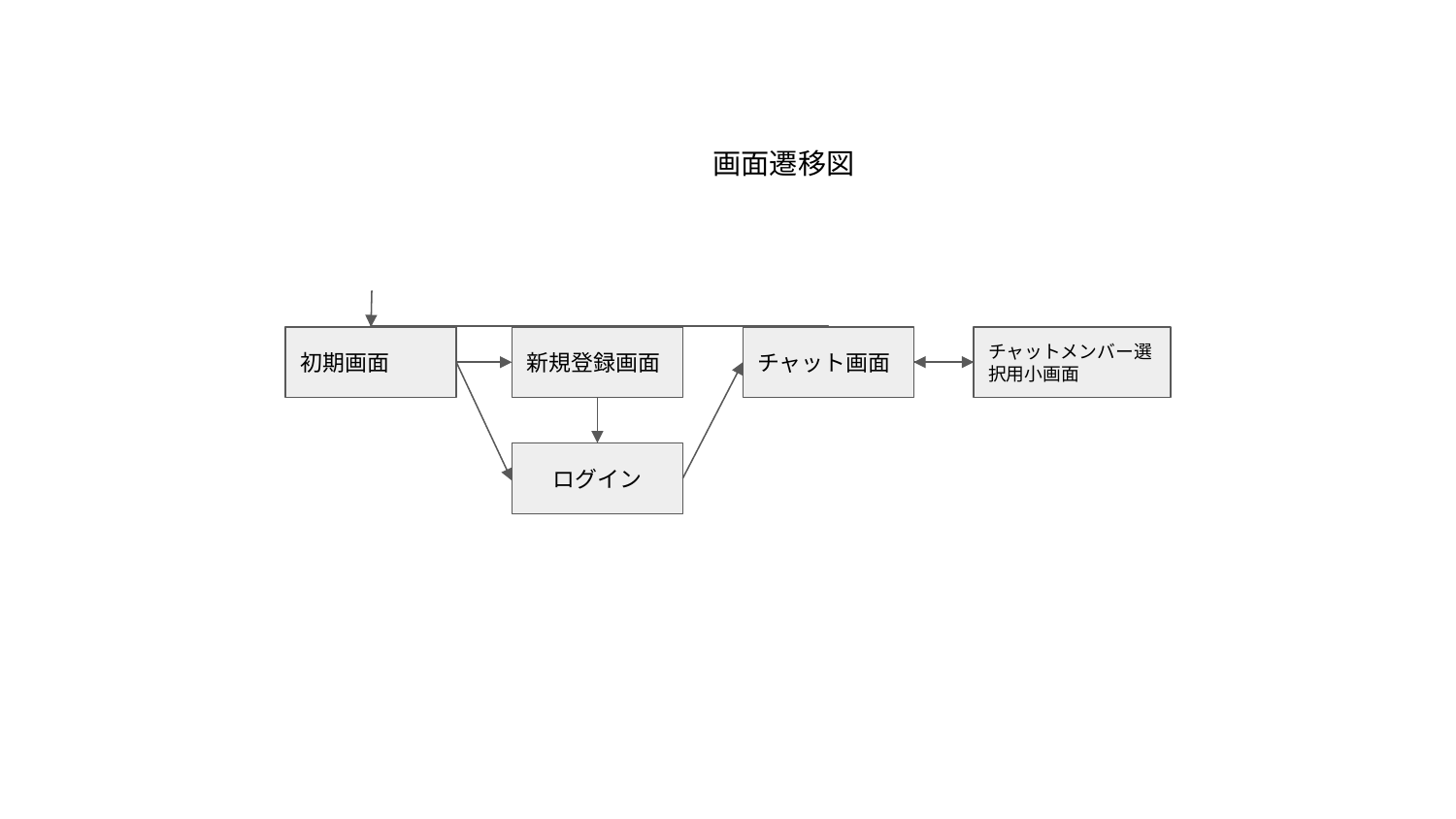

画面遷移図
初期画面
新規登録画面
チャット画面
チャットメンバー選択用小画面
ログイン